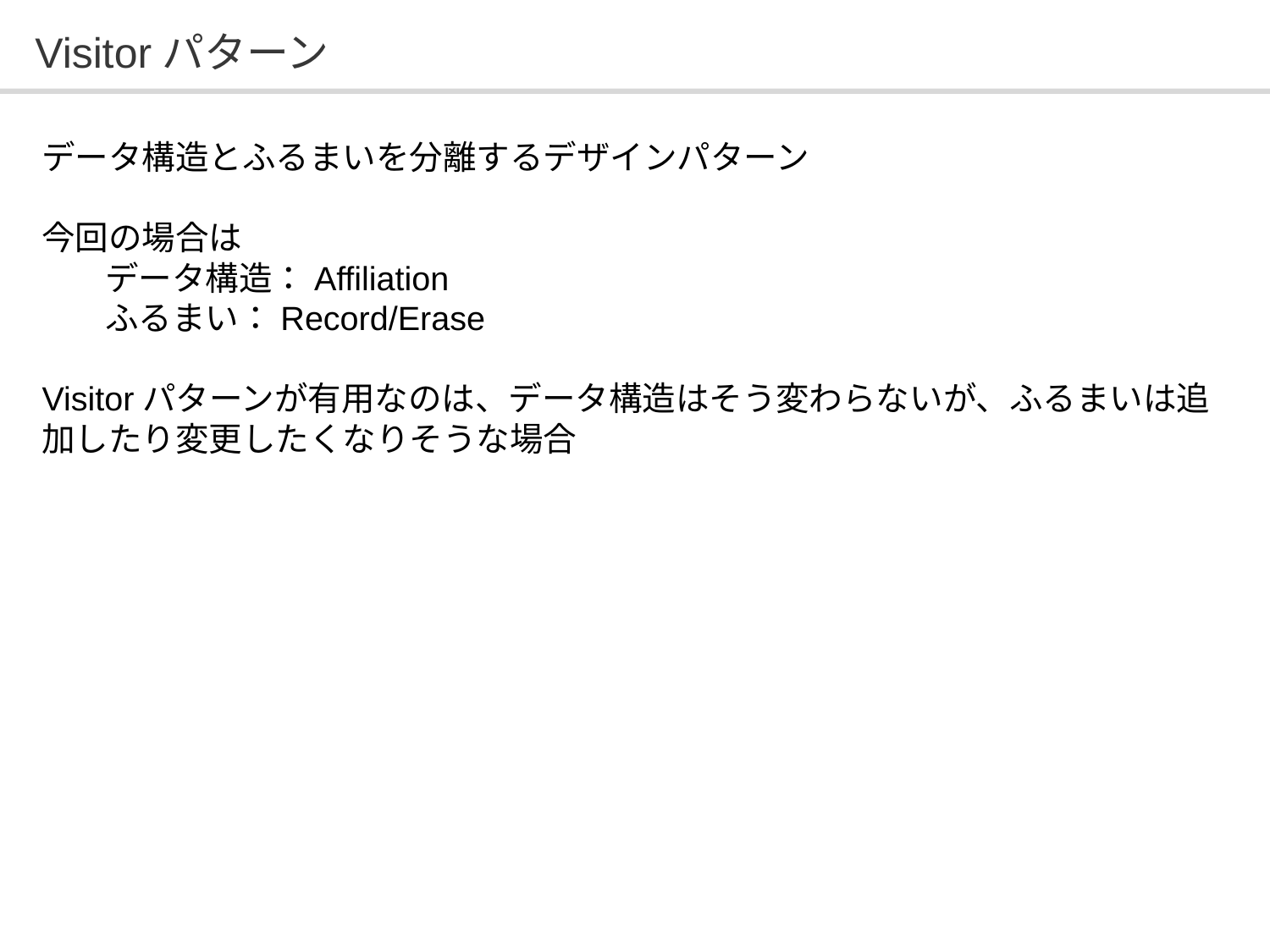

# Visitorパターン
データ構造とふるまいを分離するデザインパターン

今回の場合は
データ構造：Affiliation
ふるまい：Record/Erase

Visitorパターンが有用なのは、データ構造はそう変わらないが、ふるまいは追加したり変更したくなりそうな場合